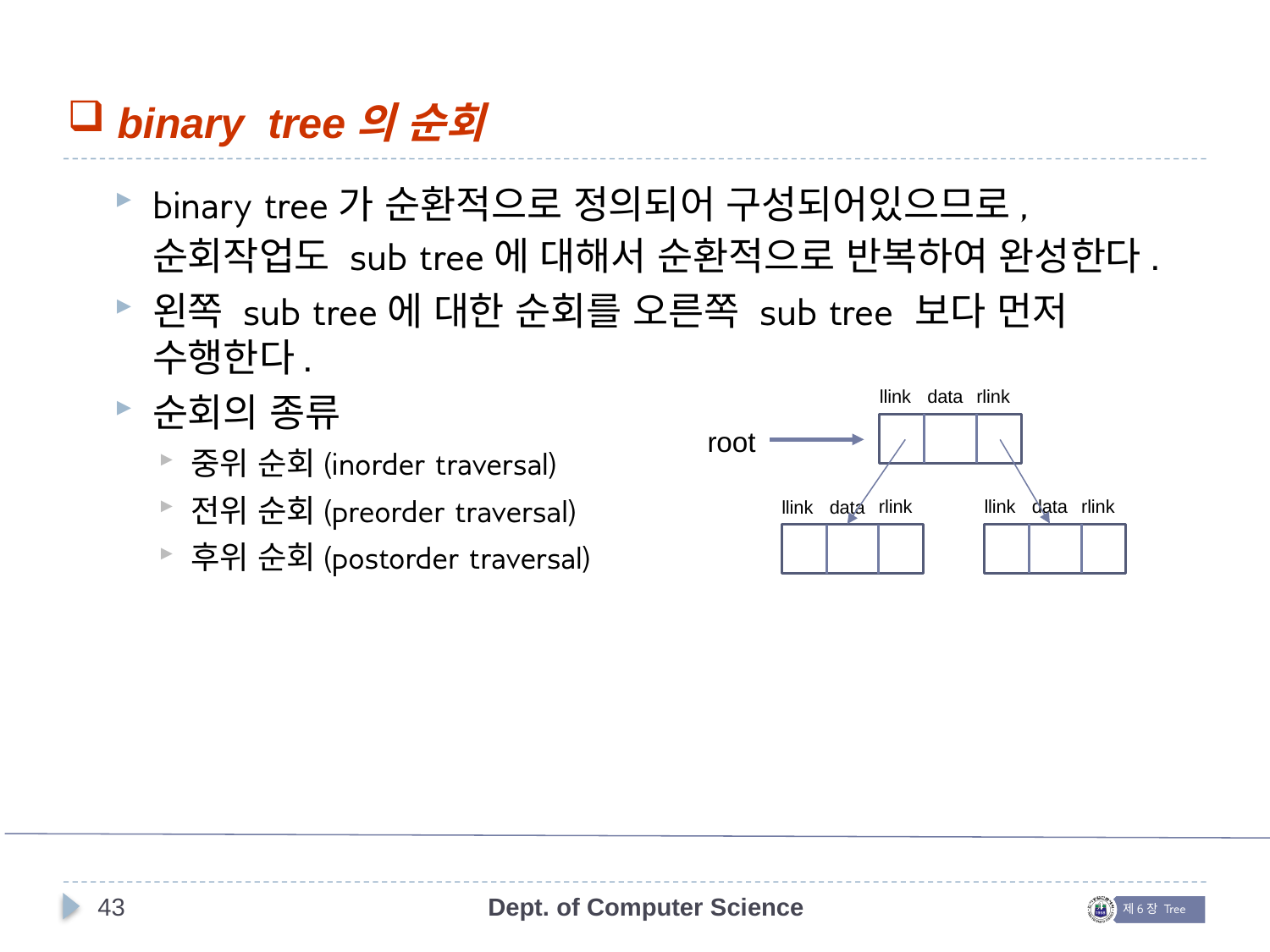

binary  tree의 순회
binary tree가 순환적으로 정의되어 구성되어있으므로, 순회작업도 sub tree에 대해서 순환적으로 반복하여 완성한다.
왼쪽 sub tree에 대한 순회를 오른쪽 sub tree 보다 먼저 수행한다.
순회의 종류
중위 순회(inorder traversal)
전위 순회(preorder traversal)
후위 순회(postorder traversal)
rlink
llink
data

root
rlink
llink
data

rlink
llink
data

43
Dept. of Computer Science